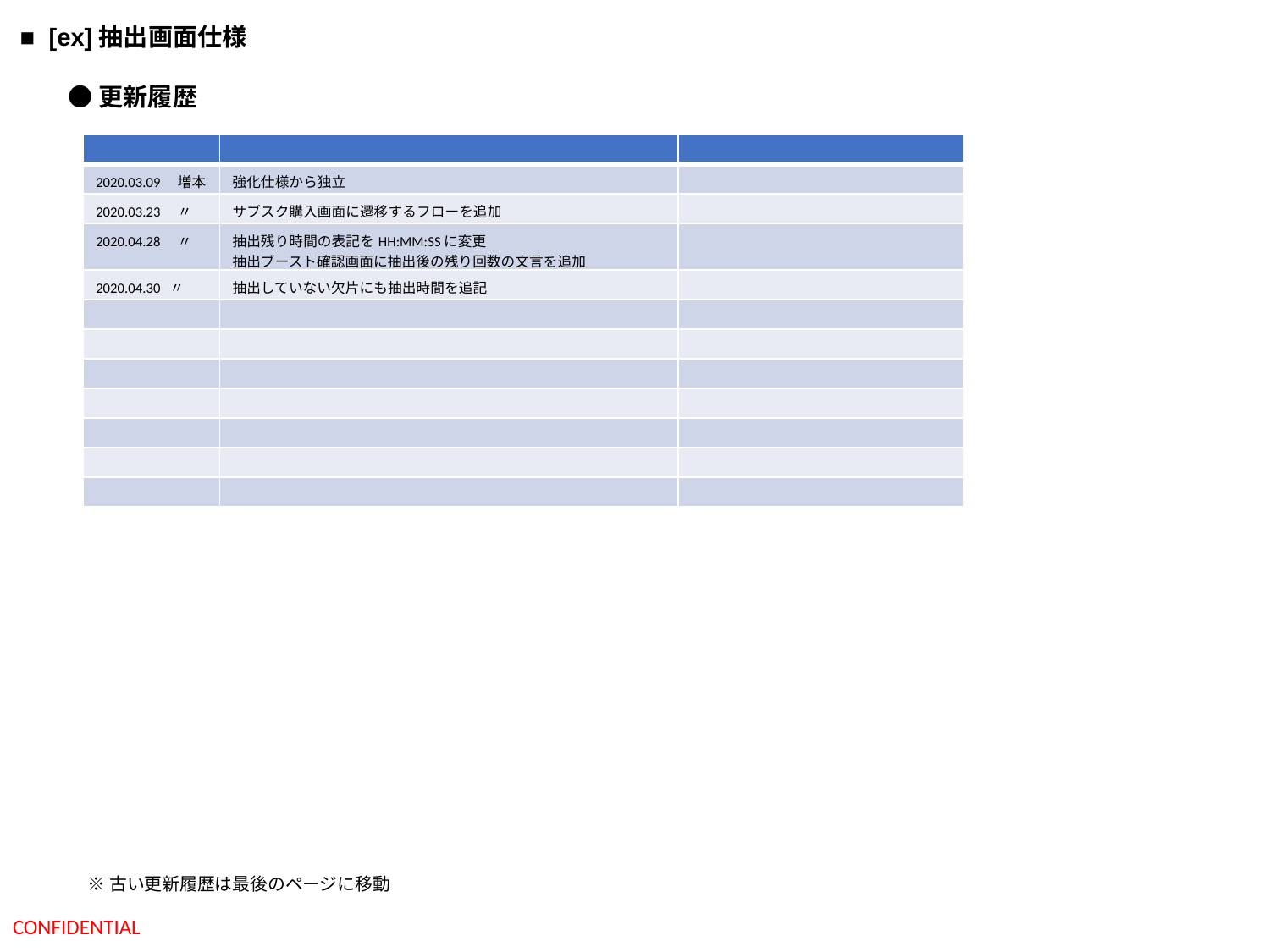

■  [ex]抽出画面仕様
●更新履歴
|  |  |  |
| --- | --- | --- |
| 2020.03.09　増本 | 強化仕様から独立 |  |
| 2020.03.23　〃 | サブスク購入画面に遷移するフローを追加 |  |
| 2020.04.28　〃 | 抽出残り時間の表記をHH:MM:SSに変更 抽出ブースト確認画面に抽出後の残り回数の文言を追加 |  |
| 2020.04.30  〃 | 抽出していない欠片にも抽出時間を追記 |  |
|  |  |  |
|  |  |  |
|  |  |  |
|  |  |  |
|  |  |  |
|  |  |  |
|  |  |  |
※古い更新履歴は最後のページに移動

CONFIDENTIAL